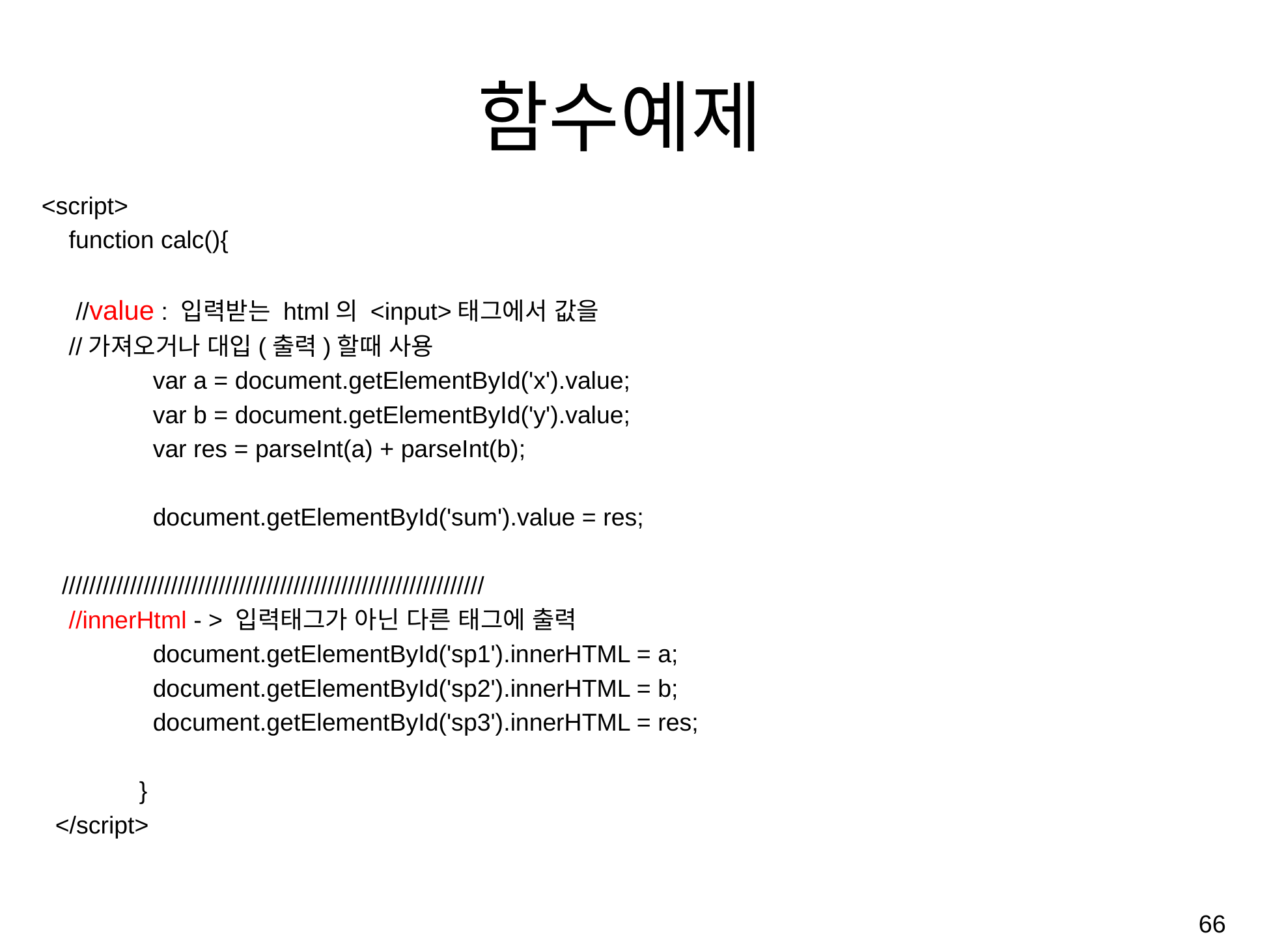

# 함수예제
<script>
    function calc(){

     //value : 입력받는 html의 <input>태그에서 값을
    //가져오거나 대입(출력)할때 사용
	  var a = document.getElementById('x').value;
	  var b = document.getElementById('y').value;
	  var res = parseInt(a) + parseInt(b);

	  document.getElementById('sum').value = res;

   //////////////////////////////////////////////////////////////
    //innerHtml - > 입력태그가 아닌 다른 태그에 출력
	  document.getElementById('sp1').innerHTML = a;
	  document.getElementById('sp2').innerHTML = b;
	  document.getElementById('sp3').innerHTML = res;

	}
  </script>
66